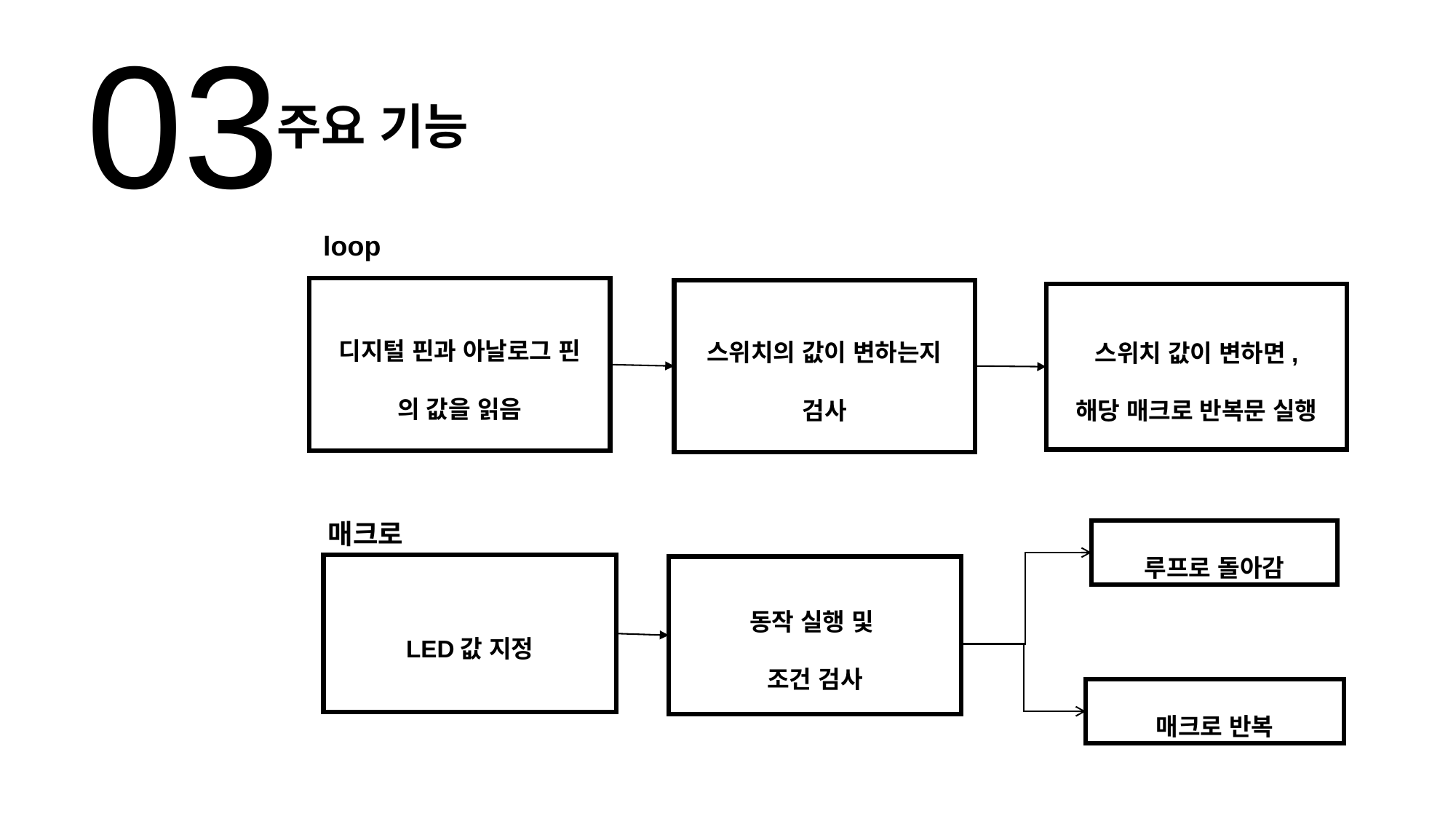

03
주요 기능
loop

디지털 핀과 아날로그 핀

의 값을 읽음
스위치의 값이 변하는지 검사
스위치 값이 변하면,
해당 매크로 반복문 실행
매크로
루프로 돌아감
LED값 지정
동작 실행 및
조건 검사
매크로 반복